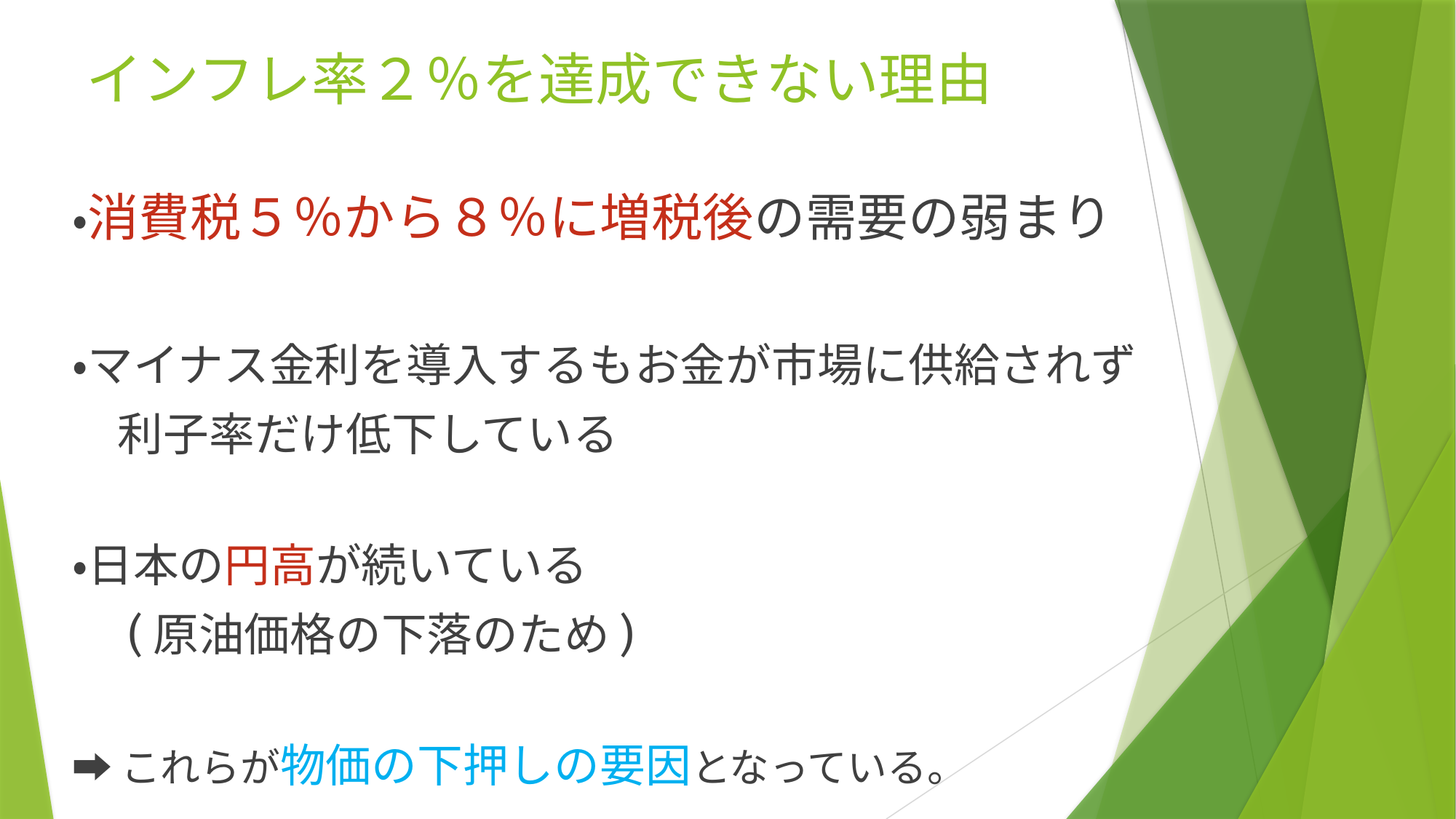

# インフレ率２％を達成できない理由
・消費税５％から８％に増税後の需要の弱まり

・マイナス金利を導入するもお金が市場に供給されず
　利子率だけ低下している

・日本の円高が続いている
　(原油価格の下落のため)

➡これらが物価の下押しの要因となっている。